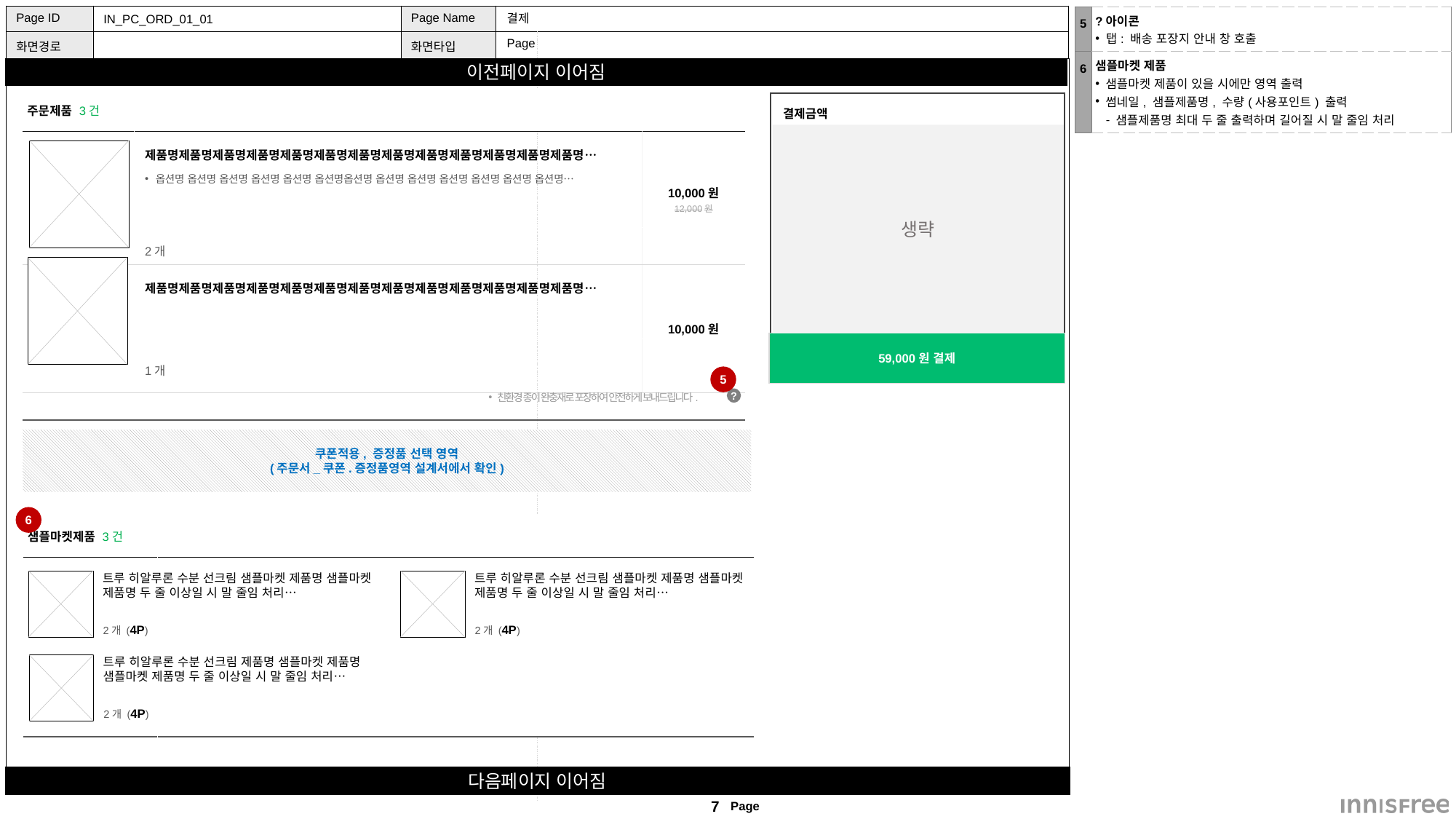

IN_PC_ORD_01_01
| 5 | ?아이콘 탭: 배송 포장지 안내 창 호출 |
| --- | --- |
| 6 | 샘플마켓 제품 샘플마켓 제품이 있을 시에만 영역 출력 썸네일, 샘플제품명, 수량(사용포인트) 출력 샘플제품명 최대 두 줄 출력하며 길어질 시 말 줄임 처리 |
# 결제
Page
| 주문제품 3건 |  |  |
| --- | --- | --- |
|  | 제품명제품명제품명제품명제품명제품명제품명제품명제품명제품명제품명제품명제품명… 옵션명 옵션명 옵션명 옵션명 옵션명 옵션명옵션명 옵션명 옵션명 옵션명 옵션명 옵션명 옵션명… | 10,000원 12,000원 |
|  | 2개 |  |
|  | 제품명제품명제품명제품명제품명제품명제품명제품명제품명제품명제품명제품명제품명… | 10,000원 |
|  | 1개 |  |
|  |  |  |

결제금액
생략
59,000원 결제

5
친환경 종이 완충재로 포장하여 안전하게 보내드립니다.
?
쿠폰적용, 증정품 선택 영역
(주문서_쿠폰.증정품영역 설계서에서 확인)
6
| 샘플마켓제품 3건 |  |
| --- | --- |
|  |  |

트루 히알루론 수분 선크림 샘플마켓 제품명 샘플마켓 제품명 두 줄 이상일 시 말 줄임 처리…
트루 히알루론 수분 선크림 샘플마켓 제품명 샘플마켓 제품명 두 줄 이상일 시 말 줄임 처리…
2개 (4P)
2개 (4P)

트루 히알루론 수분 선크림 제품명 샘플마켓 제품명 샘플마켓 제품명 두 줄 이상일 시 말 줄임 처리…
2개 (4P)